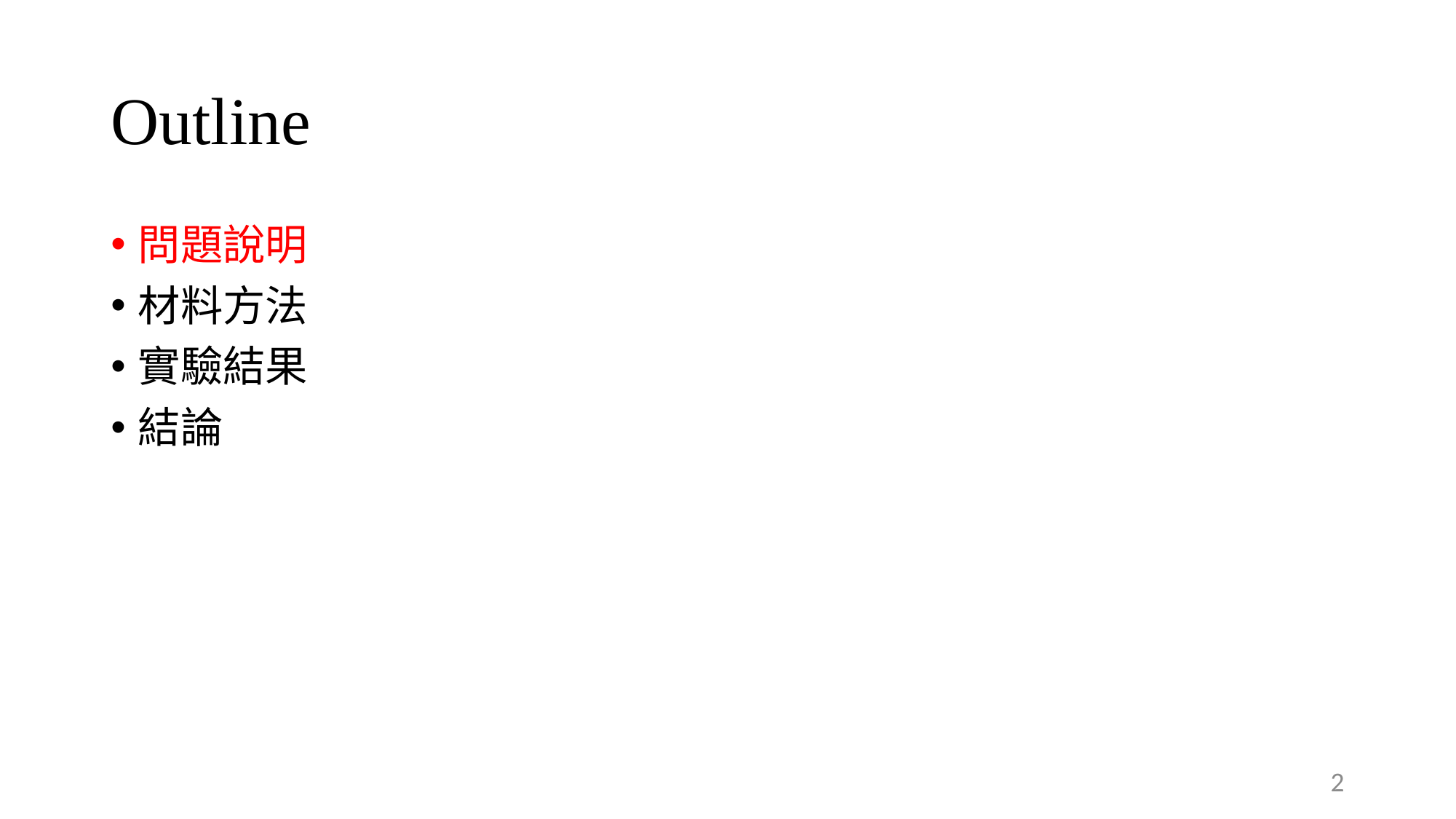

# Outline
問題說明
材料方法
實驗結果
結論
2